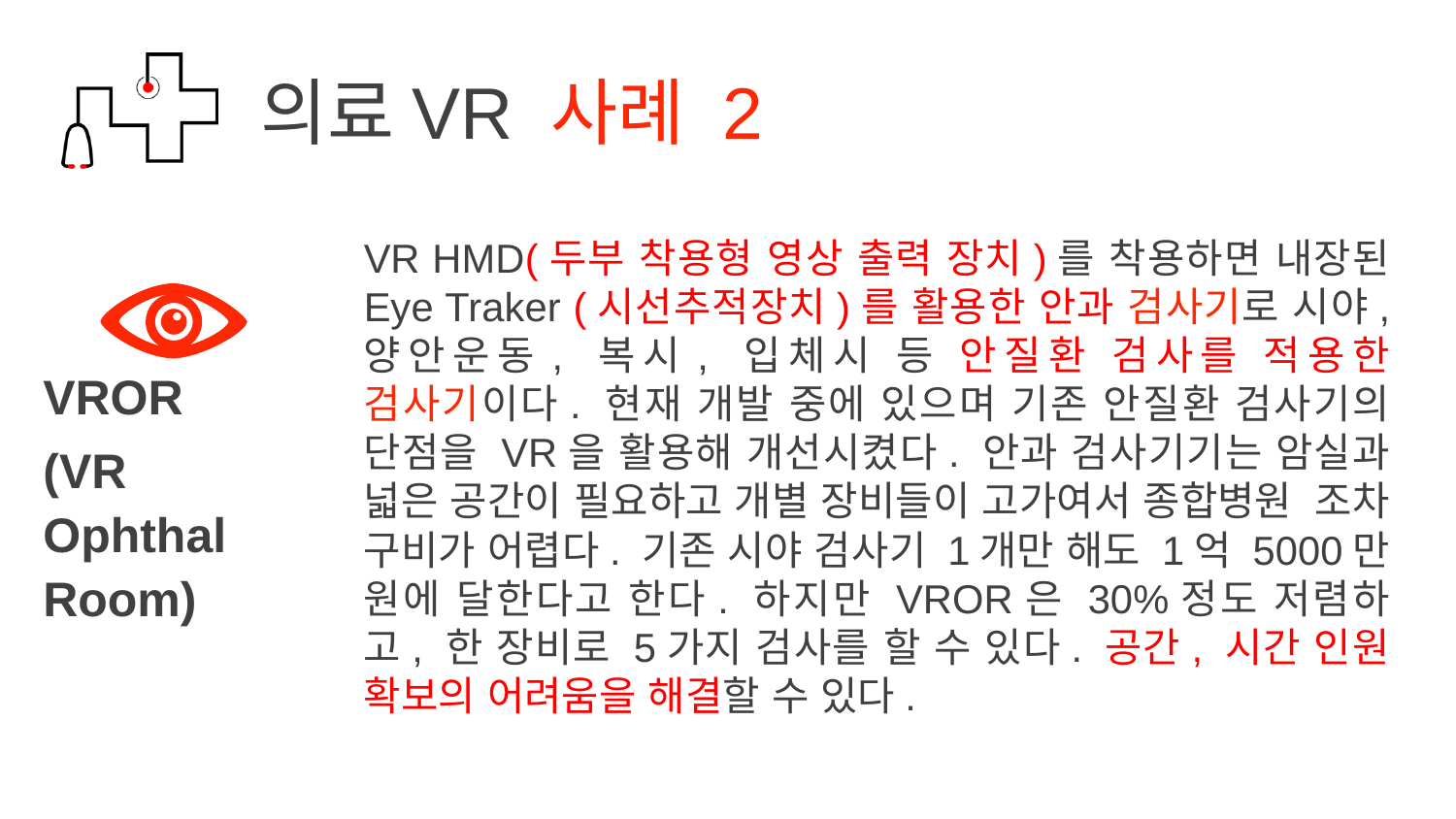

의료VR 사례 2
VR HMD(두부 착용형 영상 출력 장치)를 착용하면 내장된 Eye Traker (시선추적장치)를 활용한 안과 검사기로 시야, 양안운동, 복시, 입체시 등 안질환 검사를 적용한 검사기이다. 현재 개발 중에 있으며 기존 안질환 검사기의 단점을 VR을 활용해 개선시켰다. 안과 검사기기는 암실과 넓은 공간이 필요하고 개별 장비들이 고가여서 종합병원  조차 구비가 어렵다. 기존 시야 검사기 1개만 해도 1억 5000만 원에 달한다고 한다. 하지만 VROR은 30%정도 저렴하고, 한 장비로 5가지 검사를 할 수 있다. 공간, 시간 인원 확보의 어려움을 해결할 수 있다.

VROR
(VR Ophthal Room)